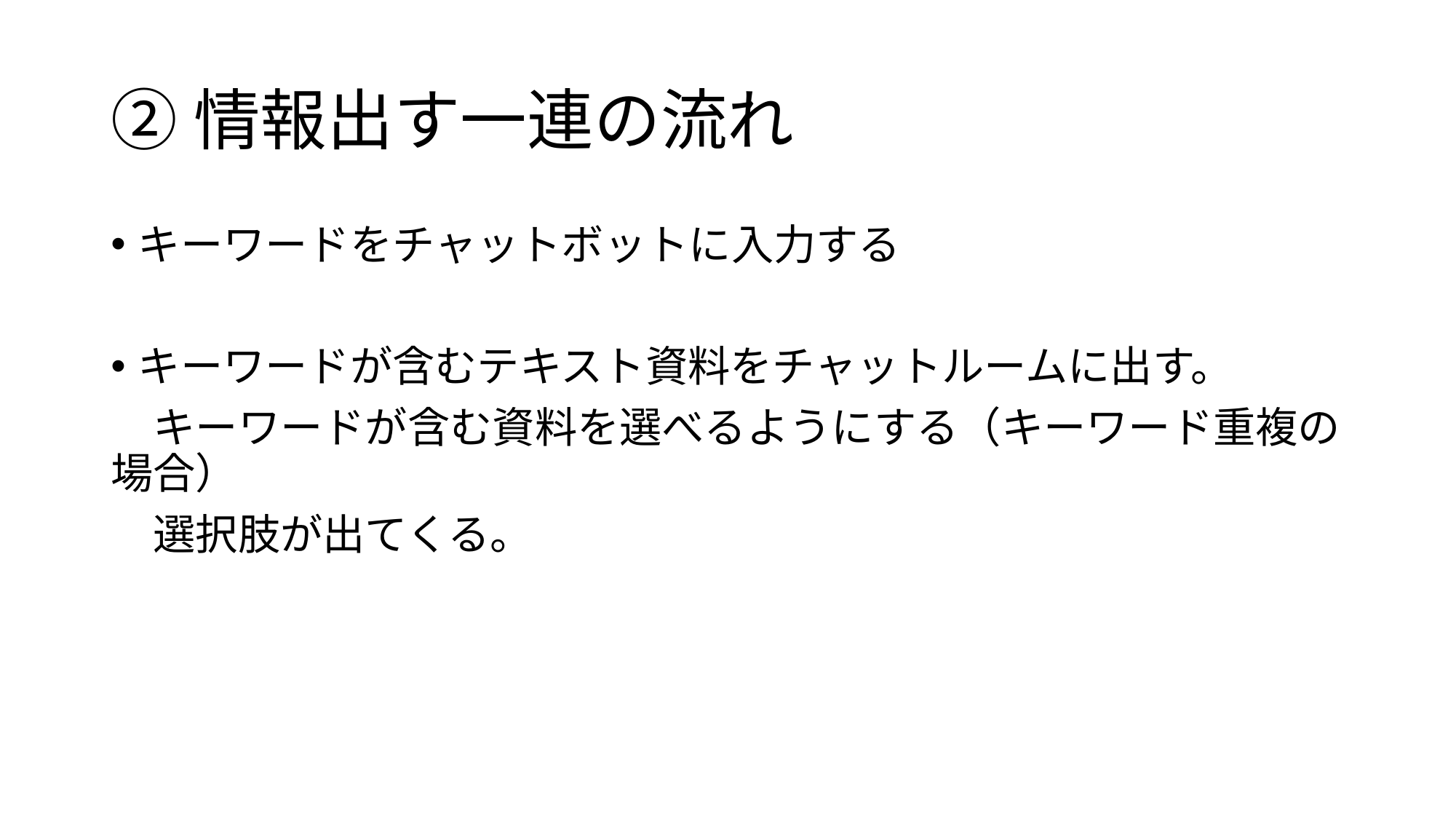

# ②情報出す一連の流れ
キーワードをチャットボットに入力する

キーワードが含むテキスト資料をチャットルームに出す。
　キーワードが含む資料を選べるようにする（キーワード重複の場合）
　選択肢が出てくる。